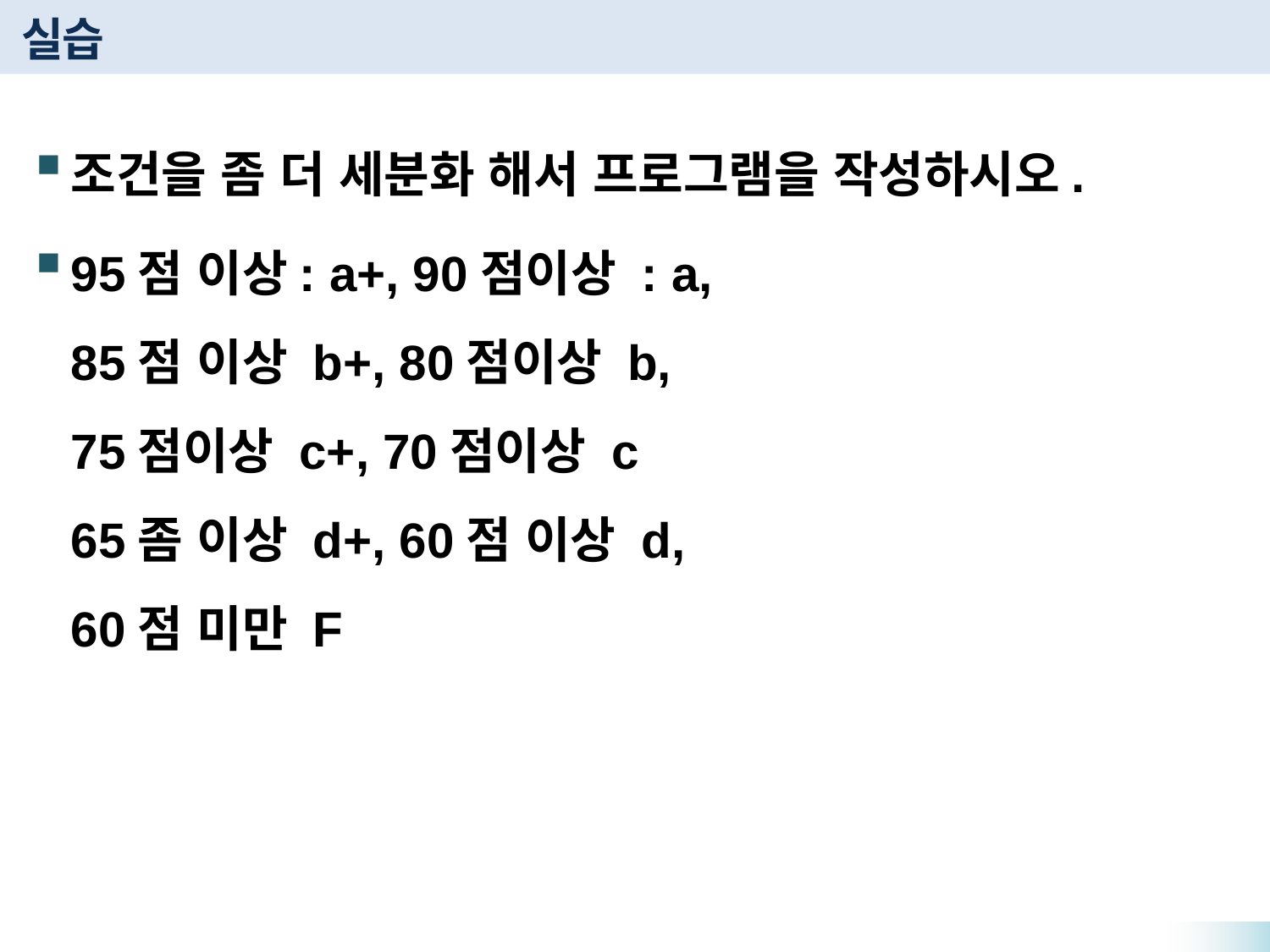

# 실습
조건을 좀 더 세분화 해서 프로그램을 작성하시오.
95점 이상: a+, 90점이상 : a,
85점 이상 b+, 80점이상 b,
75점이상 c+, 70점이상 c
65좀 이상 d+, 60점 이상 d,
60점 미만 F